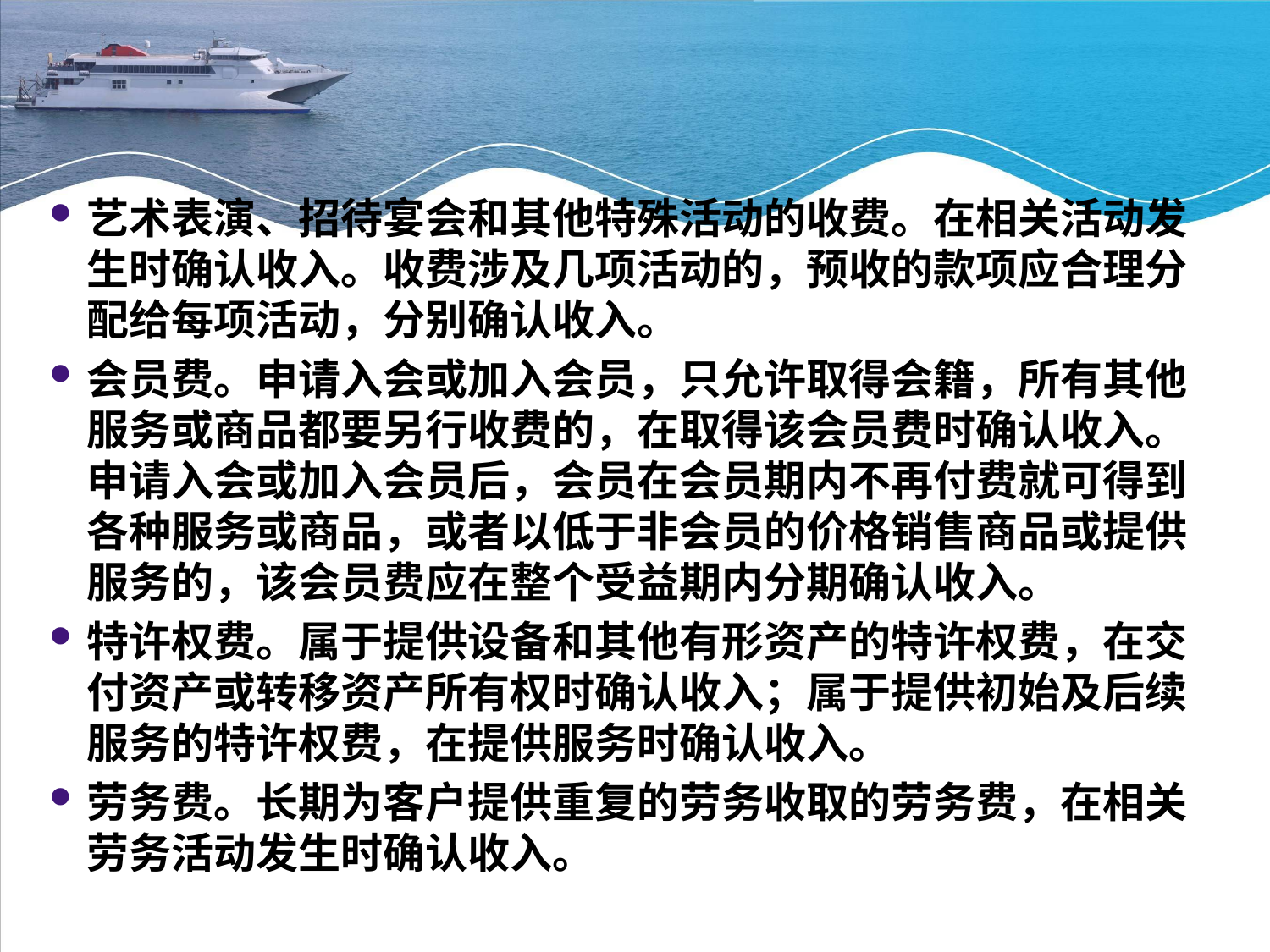

#
艺术表演、招待宴会和其他特殊活动的收费。在相关活动发生时确认收入。收费涉及几项活动的，预收的款项应合理分配给每项活动，分别确认收入。
会员费。申请入会或加入会员，只允许取得会籍，所有其他服务或商品都要另行收费的，在取得该会员费时确认收入。申请入会或加入会员后，会员在会员期内不再付费就可得到各种服务或商品，或者以低于非会员的价格销售商品或提供服务的，该会员费应在整个受益期内分期确认收入。
特许权费。属于提供设备和其他有形资产的特许权费，在交付资产或转移资产所有权时确认收入；属于提供初始及后续服务的特许权费，在提供服务时确认收入。
劳务费。长期为客户提供重复的劳务收取的劳务费，在相关劳务活动发生时确认收入。